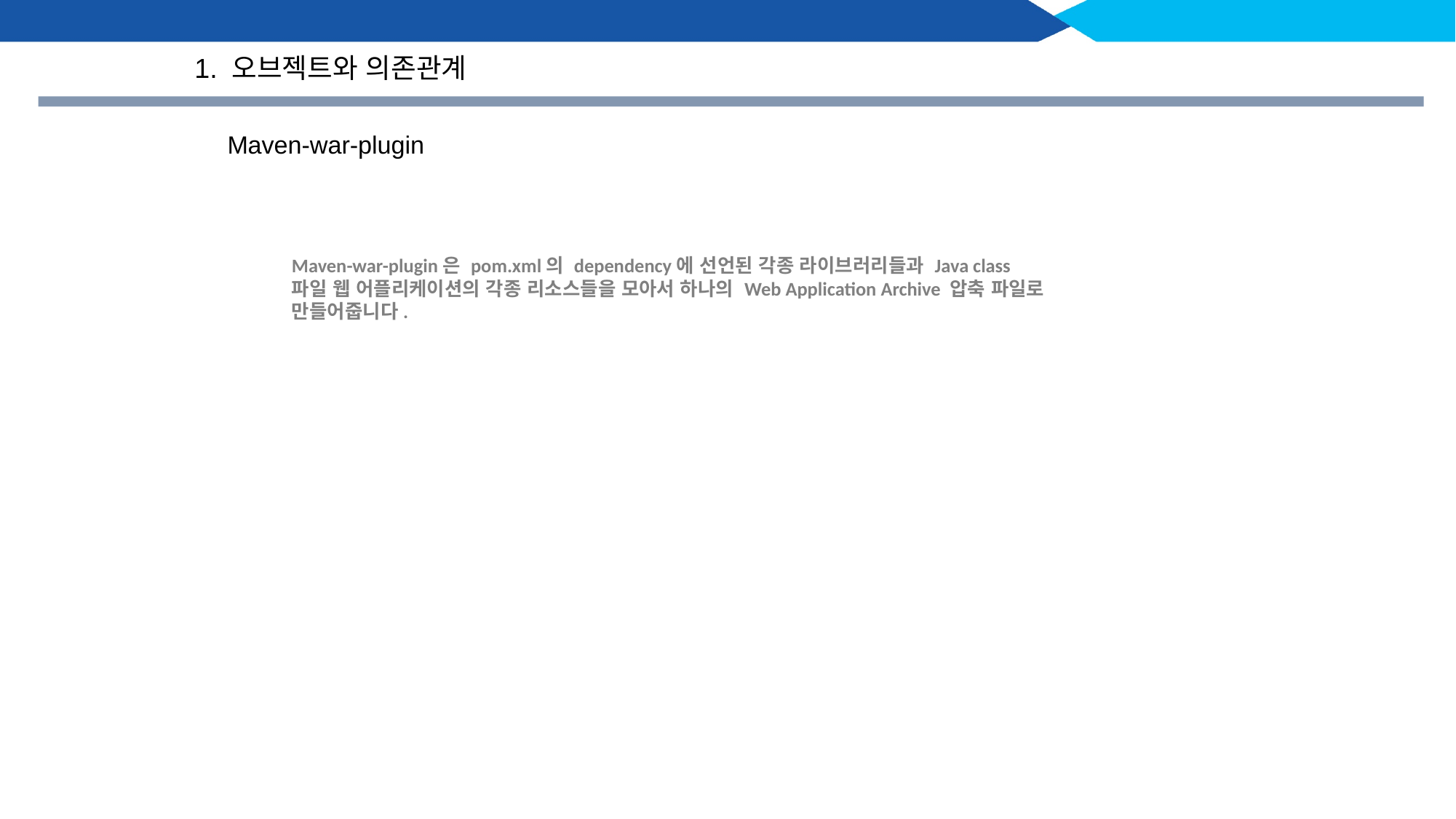

1. 오브젝트와 의존관계
Maven-war-plugin
Maven-war-plugin은 pom.xml의 dependency에 선언된 각종 라이브러리들과 Java class 파일 웹 어플리케이션의 각종 리소스들을 모아서 하나의 Web Application Archive 압축 파일로 만들어줍니다.